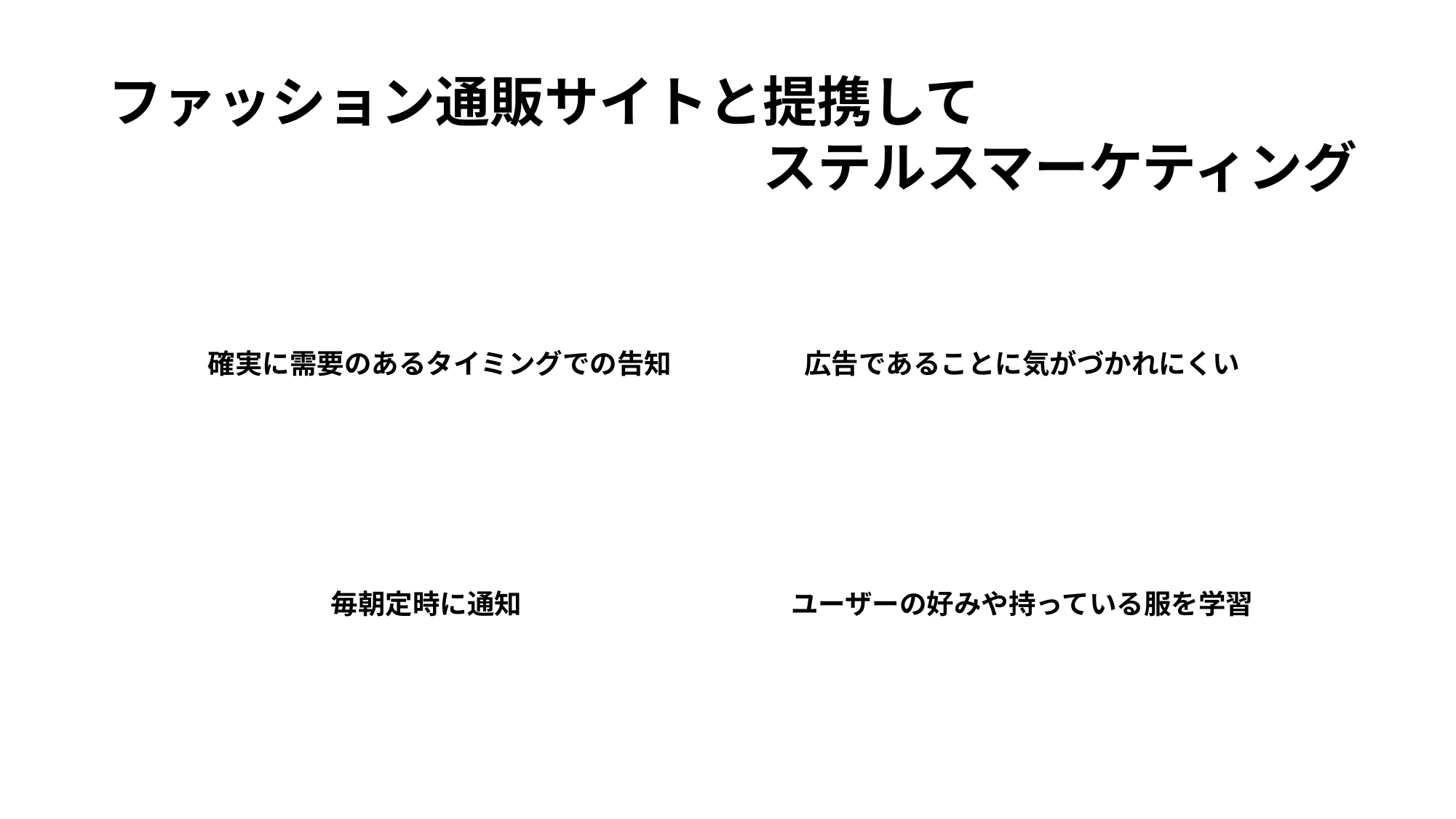

ファッション通販サイトと提携して
						ステルスマーケティング
広告であることに気がづかれにくい
確実に需要のあるタイミングでの告知
毎朝定時に通知
ユーザーの好みや持っている服を学習